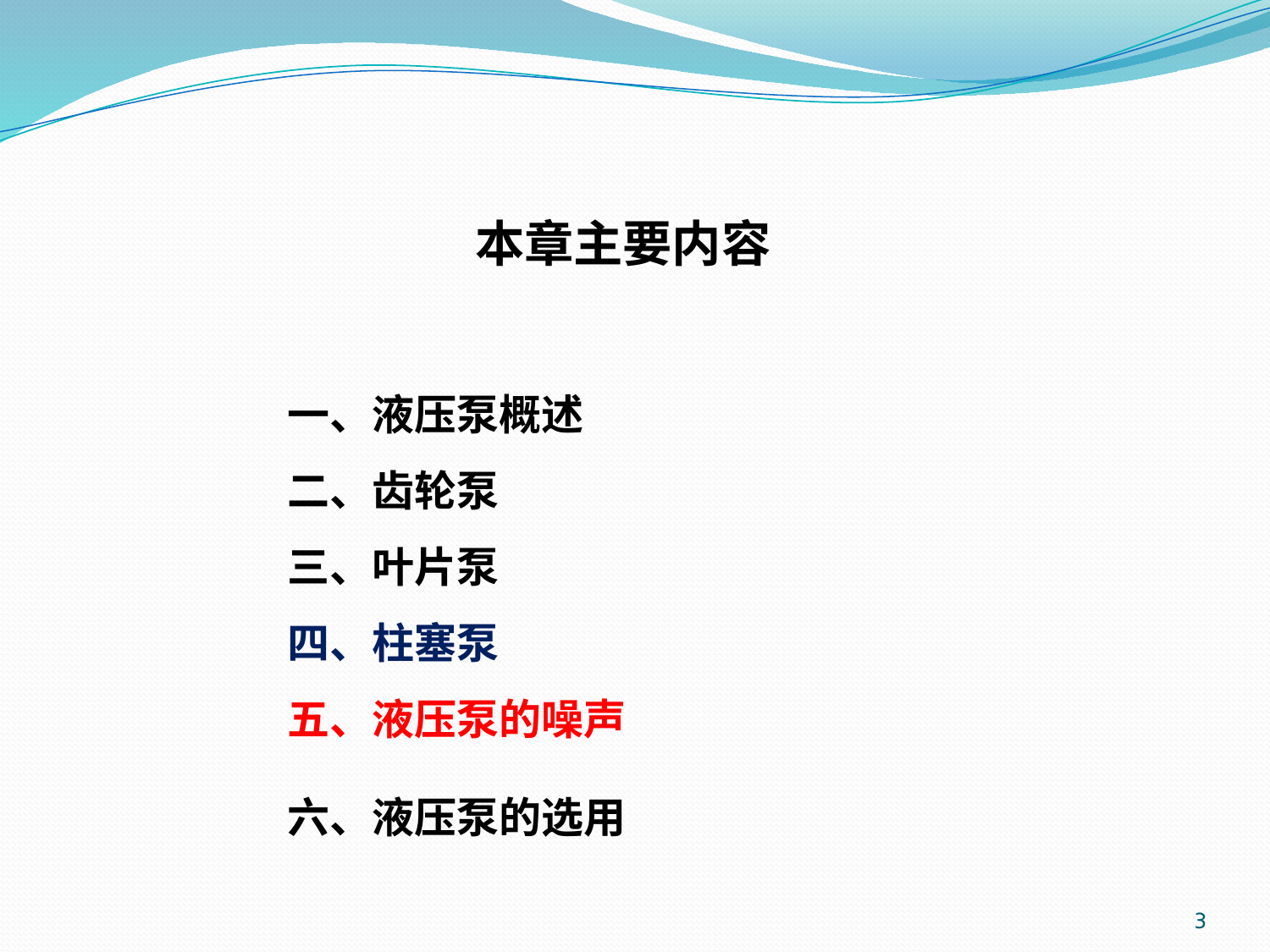

# 本章主要内容
一、液压泵概述
二、齿轮泵
三、叶片泵
四、柱塞泵
五、液压泵的噪声
六、液压泵的选用
3